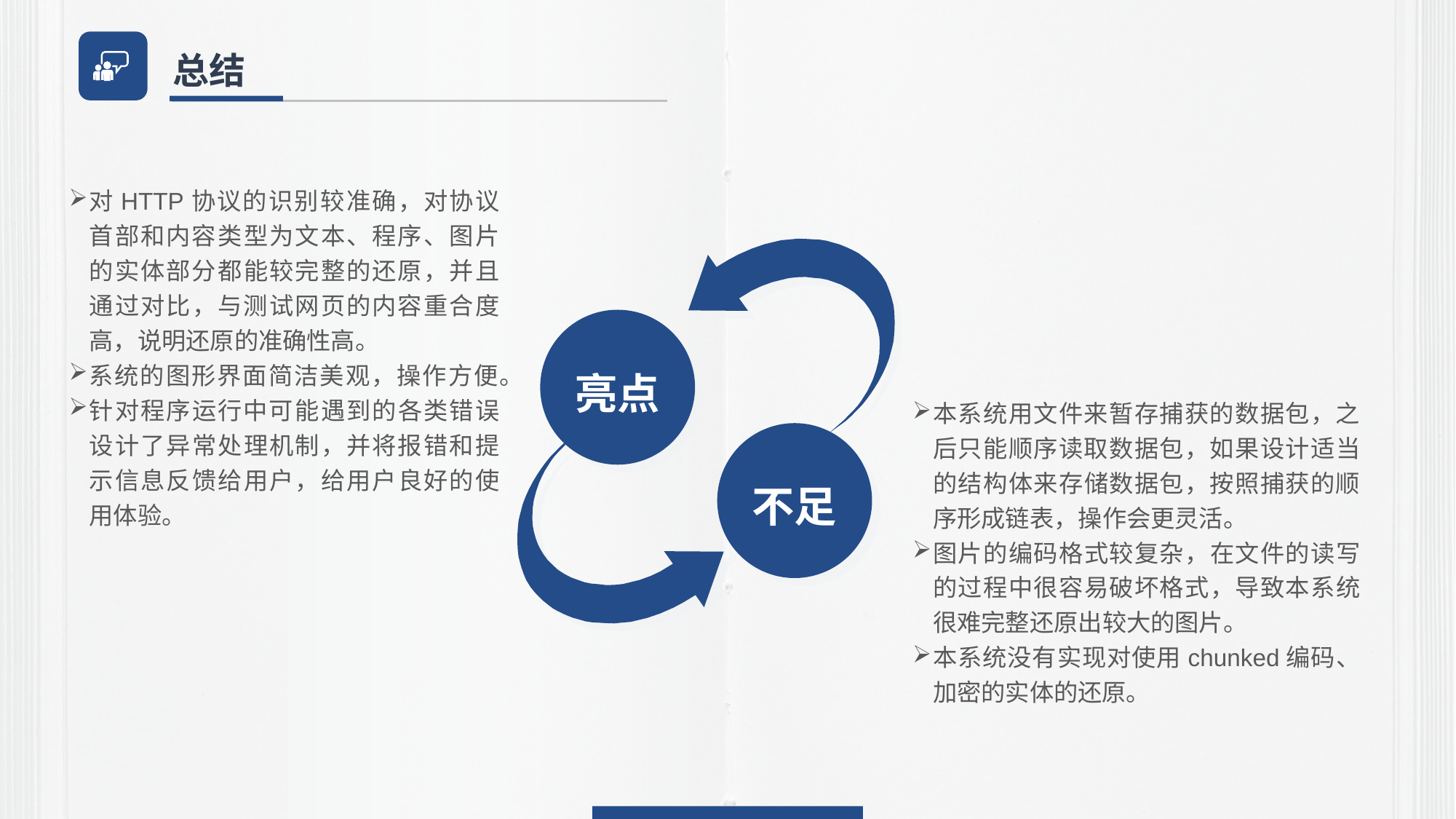

总结

对HTTP协议的识别较准确，对协议首部和内容类型为文本、程序、图片的实体部分都能较完整的还原，并且通过对比，与测试网页的内容重合度高，说明还原的准确性高。
系统的图形界面简洁美观，操作方便。
针对程序运行中可能遇到的各类错误设计了异常处理机制，并将报错和提示信息反馈给用户，给用户良好的使用体验。

亮点
本系统用文件来暂存捕获的数据包，之后只能顺序读取数据包，如果设计适当的结构体来存储数据包，按照捕获的顺序形成链表，操作会更灵活。
图片的编码格式较复杂，在文件的读写的过程中很容易破坏格式，导致本系统很难完整还原出较大的图片。
本系统没有实现对使用chunked编码、加密的实体的还原。
不足